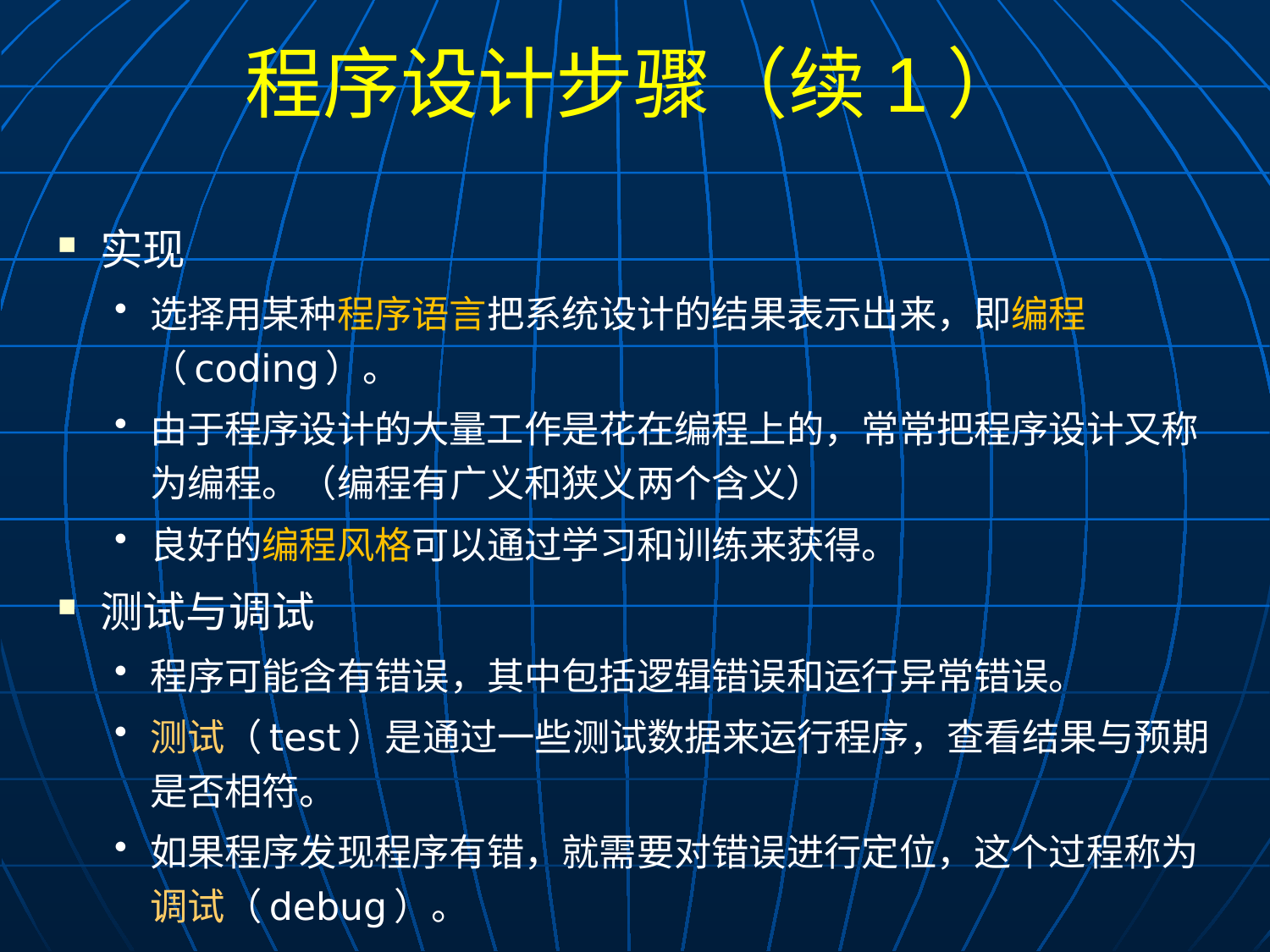

# 程序设计步骤（续1）
实现
选择用某种程序语言把系统设计的结果表示出来，即编程（coding）。
由于程序设计的大量工作是花在编程上的，常常把程序设计又称为编程。（编程有广义和狭义两个含义）
良好的编程风格可以通过学习和训练来获得。
测试与调试
程序可能含有错误，其中包括逻辑错误和运行异常错误。
测试（test）是通过一些测试数据来运行程序，查看结果与预期是否相符。
如果程序发现程序有错，就需要对错误进行定位，这个过程称为调试（debug）。